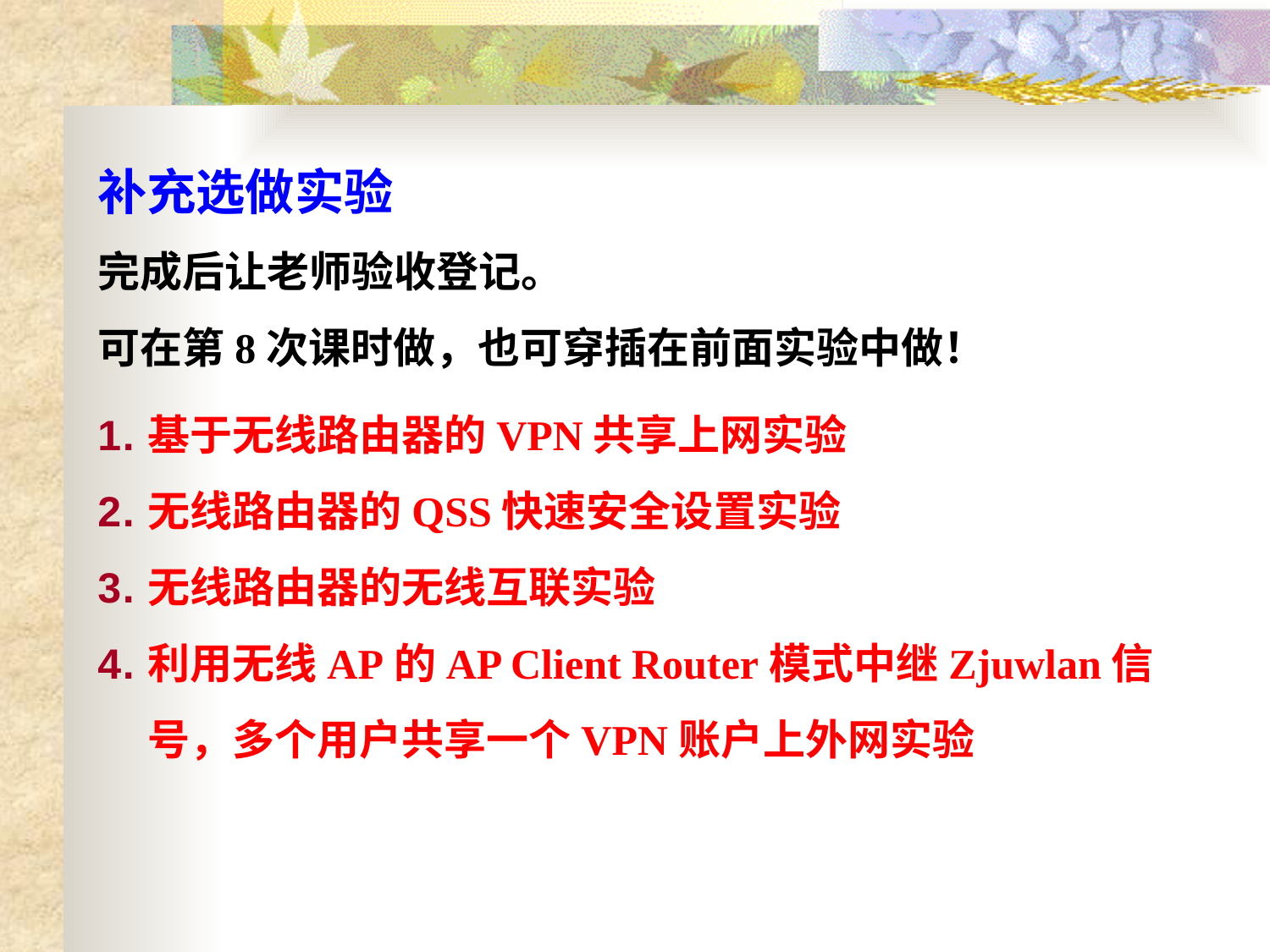

补充选做实验
完成后让老师验收登记。
可在第8次课时做，也可穿插在前面实验中做！
基于无线路由器的VPN共享上网实验
无线路由器的QSS快速安全设置实验
无线路由器的无线互联实验
利用无线AP的AP Client Router模式中继Zjuwlan信号，多个用户共享一个VPN账户上外网实验